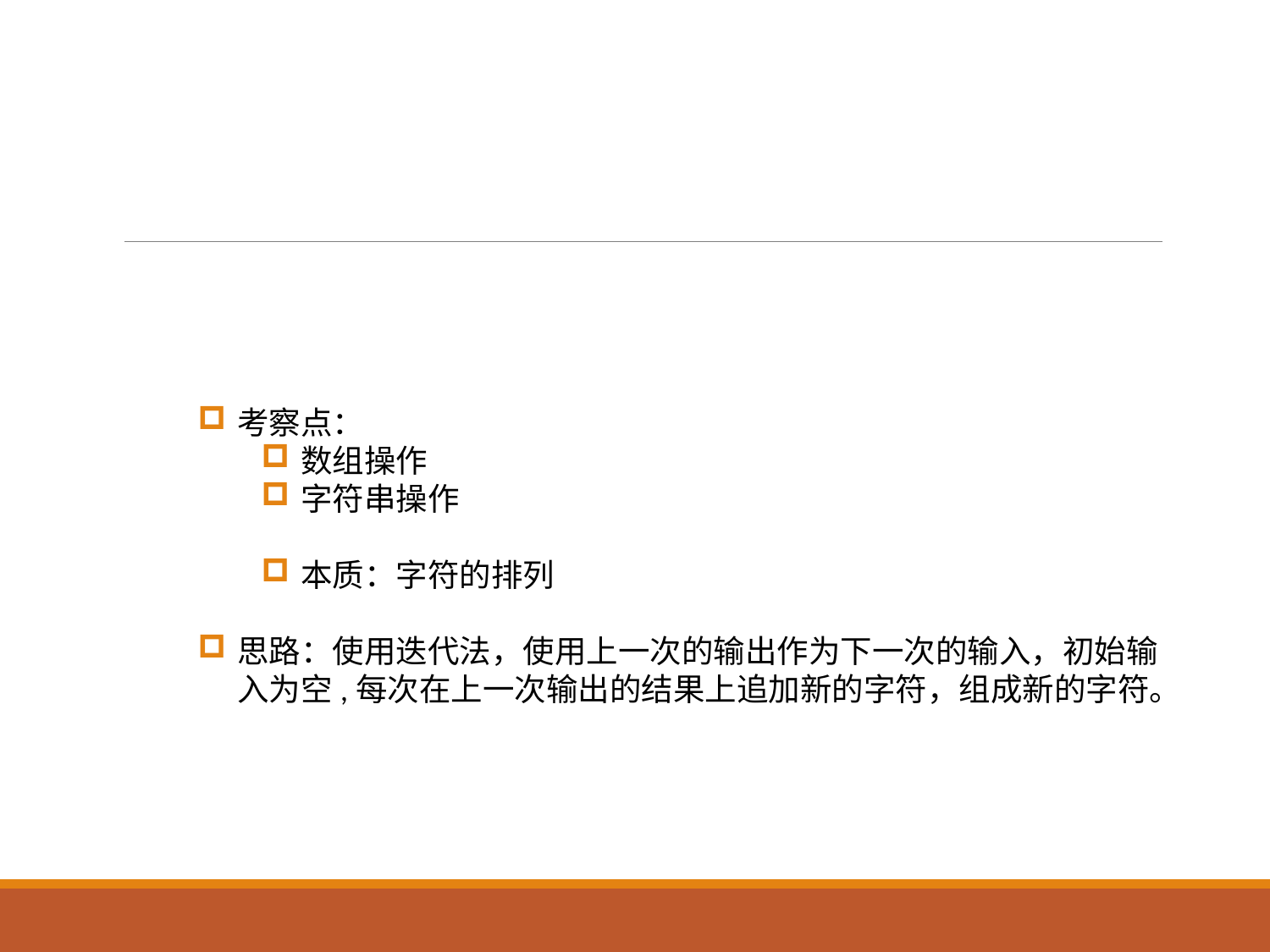

#
考察点：
数组操作
字符串操作

本质：字符的排列

思路：使用迭代法，使用上一次的输出作为下一次的输入，初始输入为空,每次在上一次输出的结果上追加新的字符，组成新的字符。